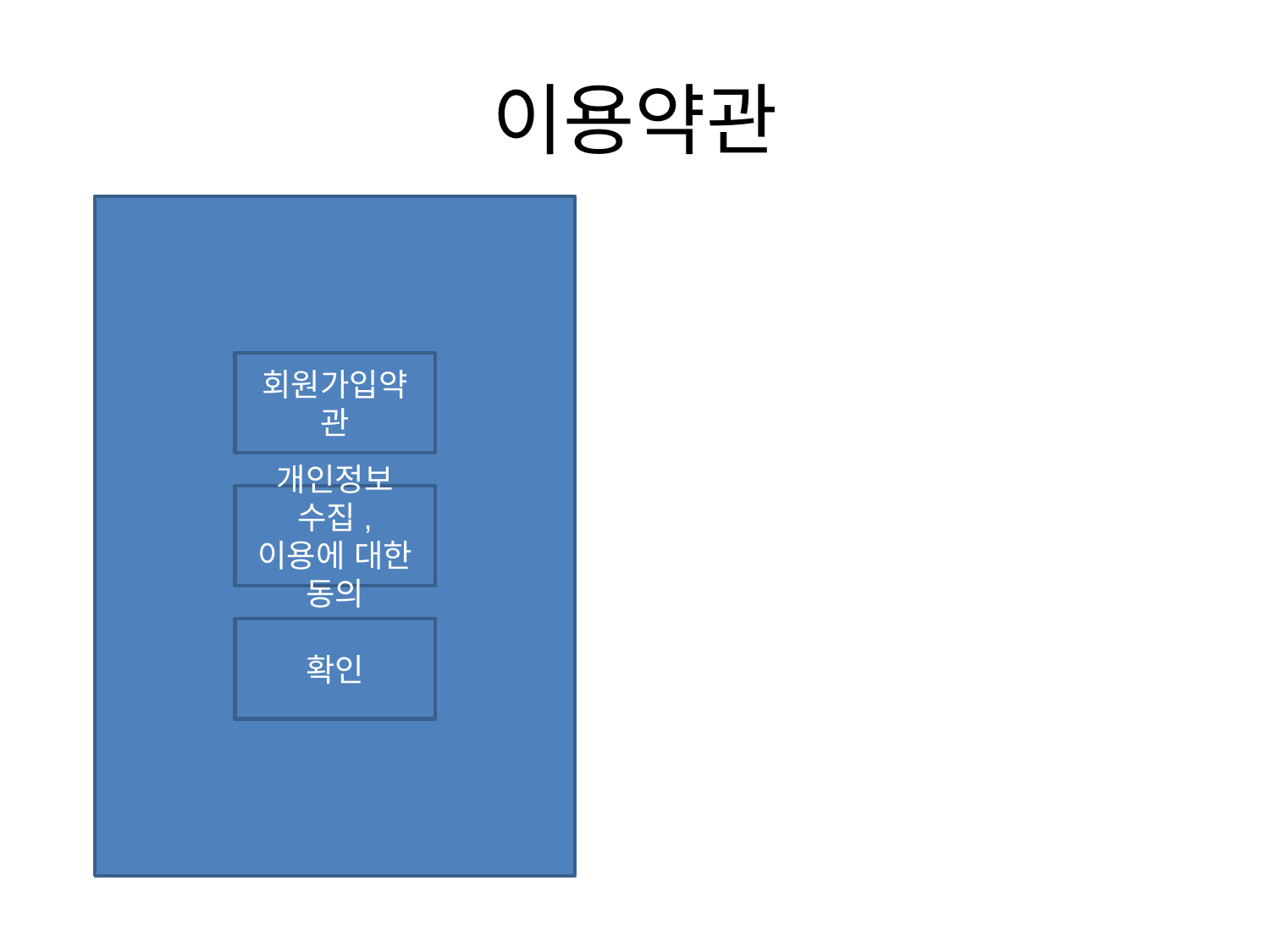

# 이용약관

회원가입약관
개인정보 수집, 이용에 대한 동의

확인